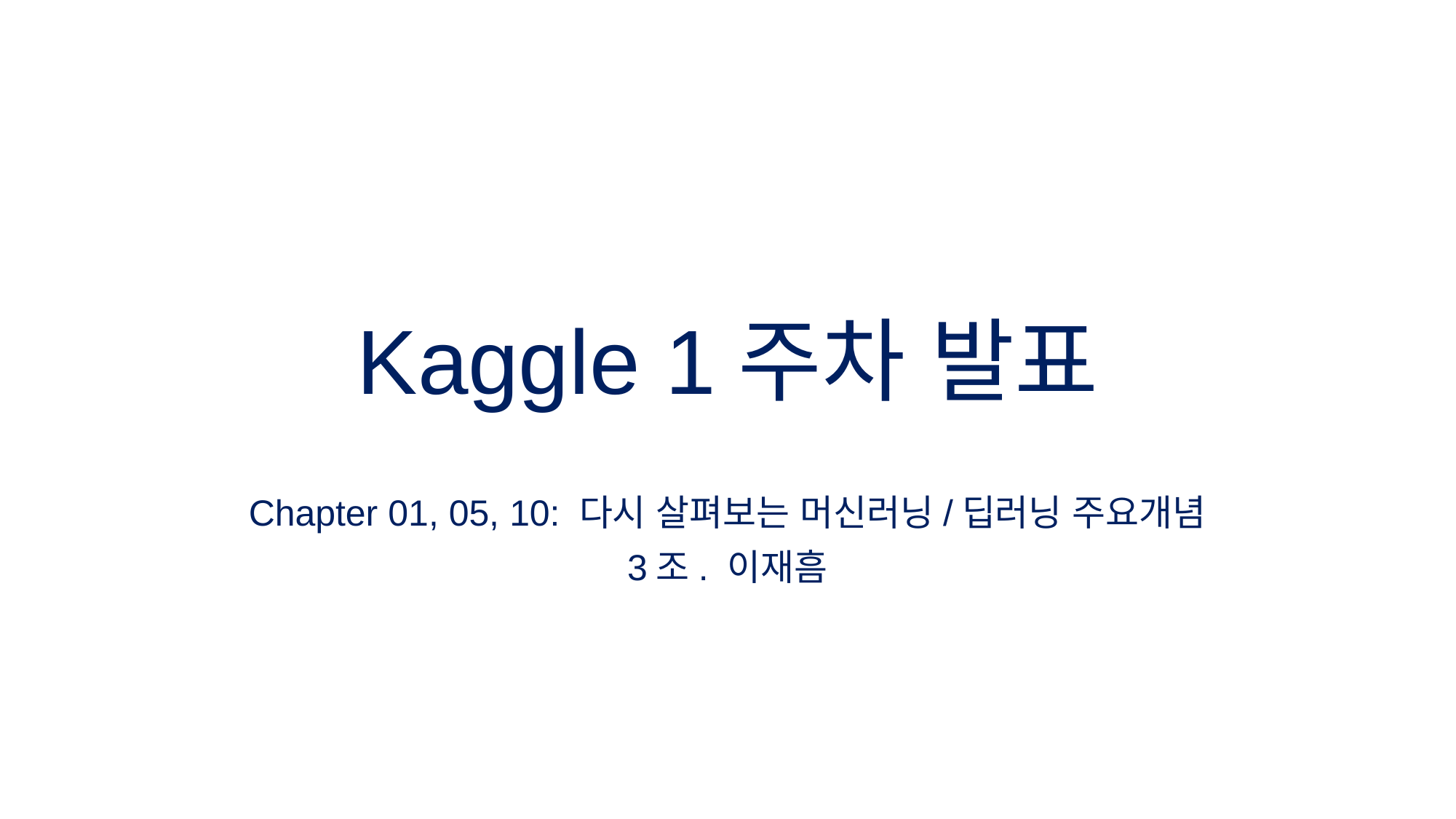

# Kaggle 1주차 발표

Chapter 01, 05, 10: 다시 살펴보는 머신러닝/딥러닝 주요개념
3조. 이재흠